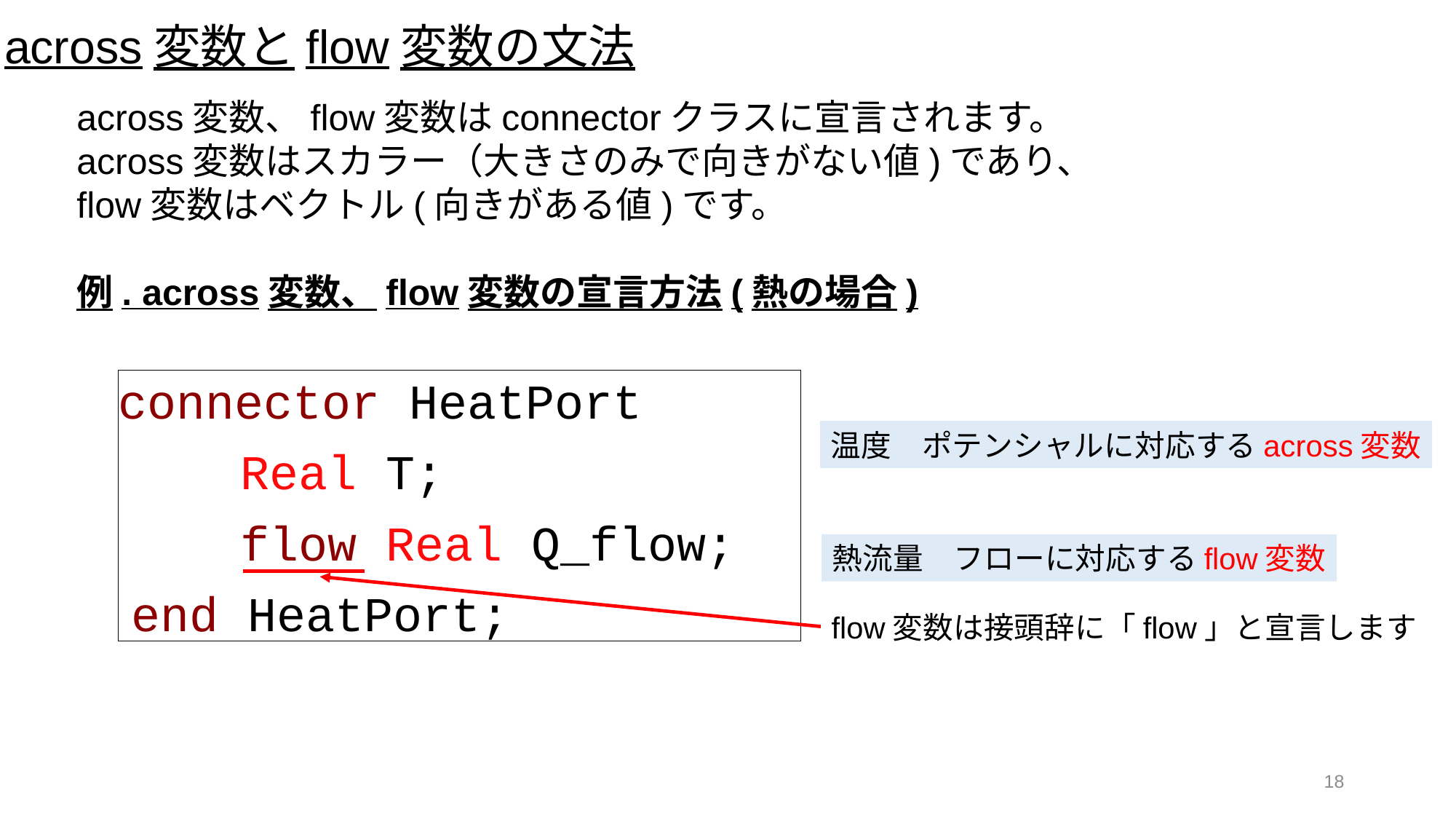

across変数とflow変数の文法
across変数、flow変数はconnectorクラスに宣言されます。
across変数はスカラー（大きさのみで向きがない値)であり、
flow変数はベクトル(向きがある値)です。

例. across変数、flow変数の宣言方法(熱の場合)
connector HeatPort

	 Real T;

	 flow Real Q_flow;

 end HeatPort;
温度　ポテンシャルに対応するacross変数
熱流量　フローに対応するflow変数
flow変数は接頭辞に「flow」と宣言します
18